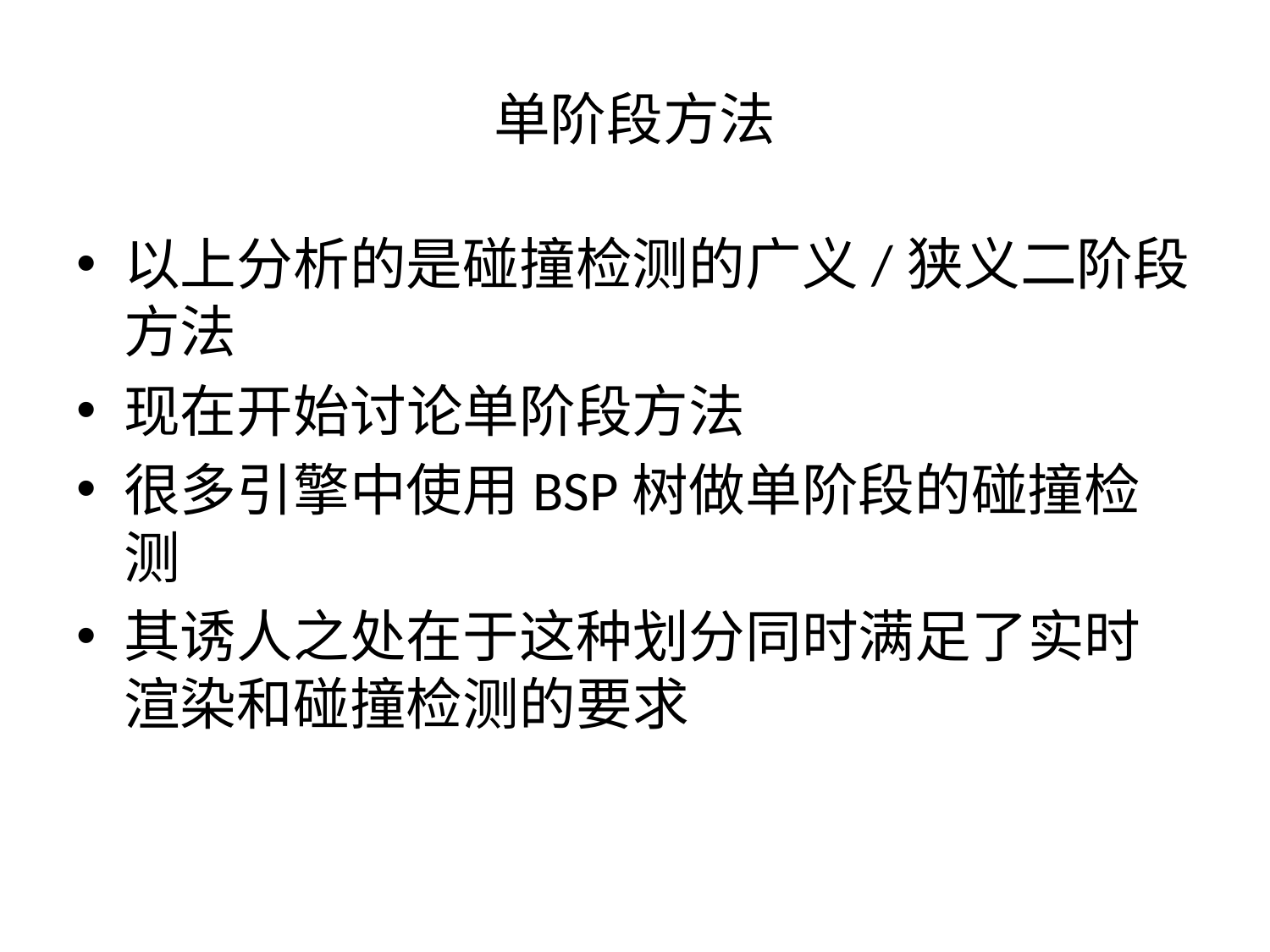

# 单阶段方法
以上分析的是碰撞检测的广义/狭义二阶段方法
现在开始讨论单阶段方法
很多引擎中使用BSP树做单阶段的碰撞检测
其诱人之处在于这种划分同时满足了实时渲染和碰撞检测的要求